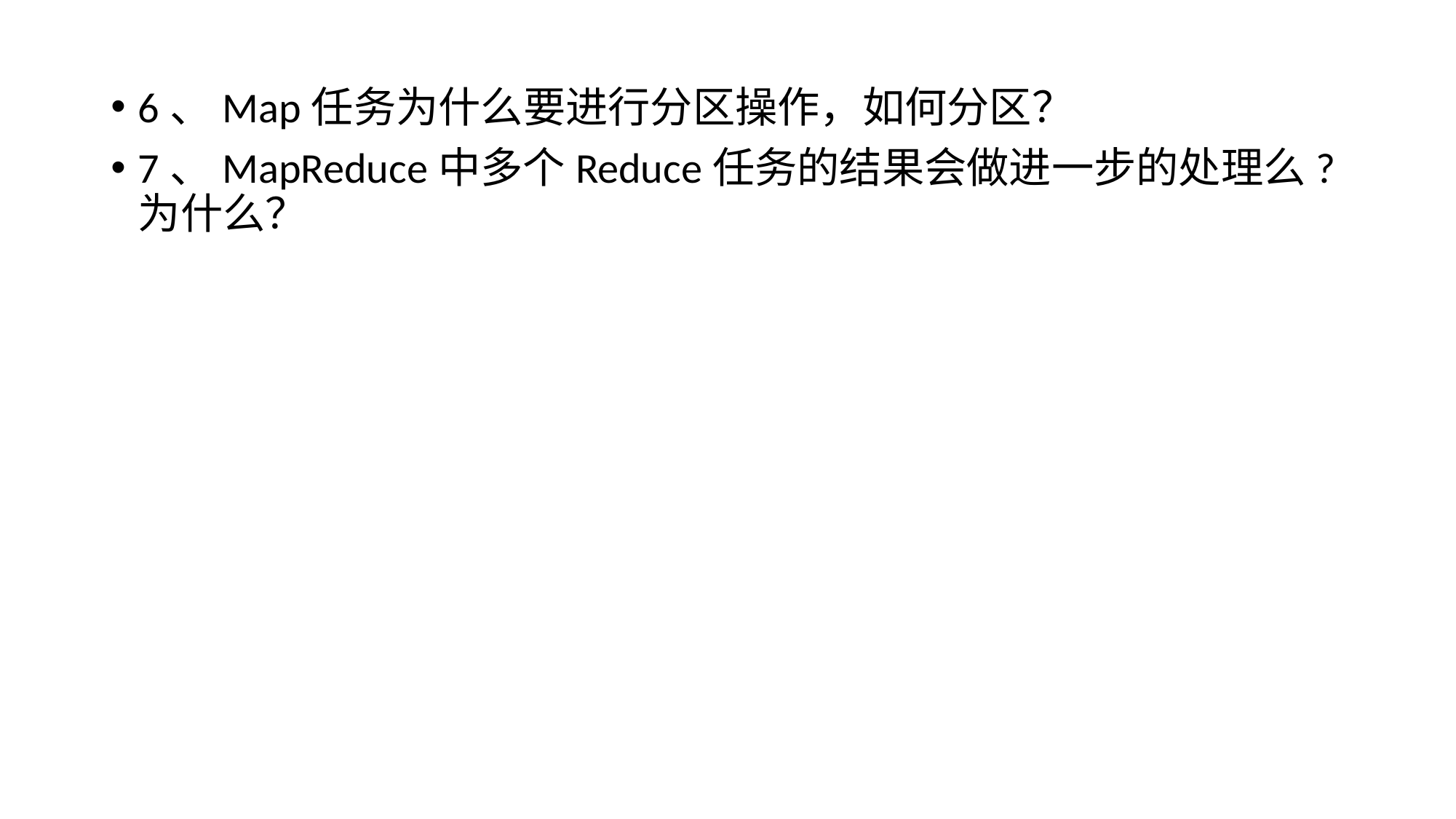

6、Map任务为什么要进行分区操作，如何分区？
7、MapReduce中多个Reduce任务的结果会做进一步的处理么?为什么？